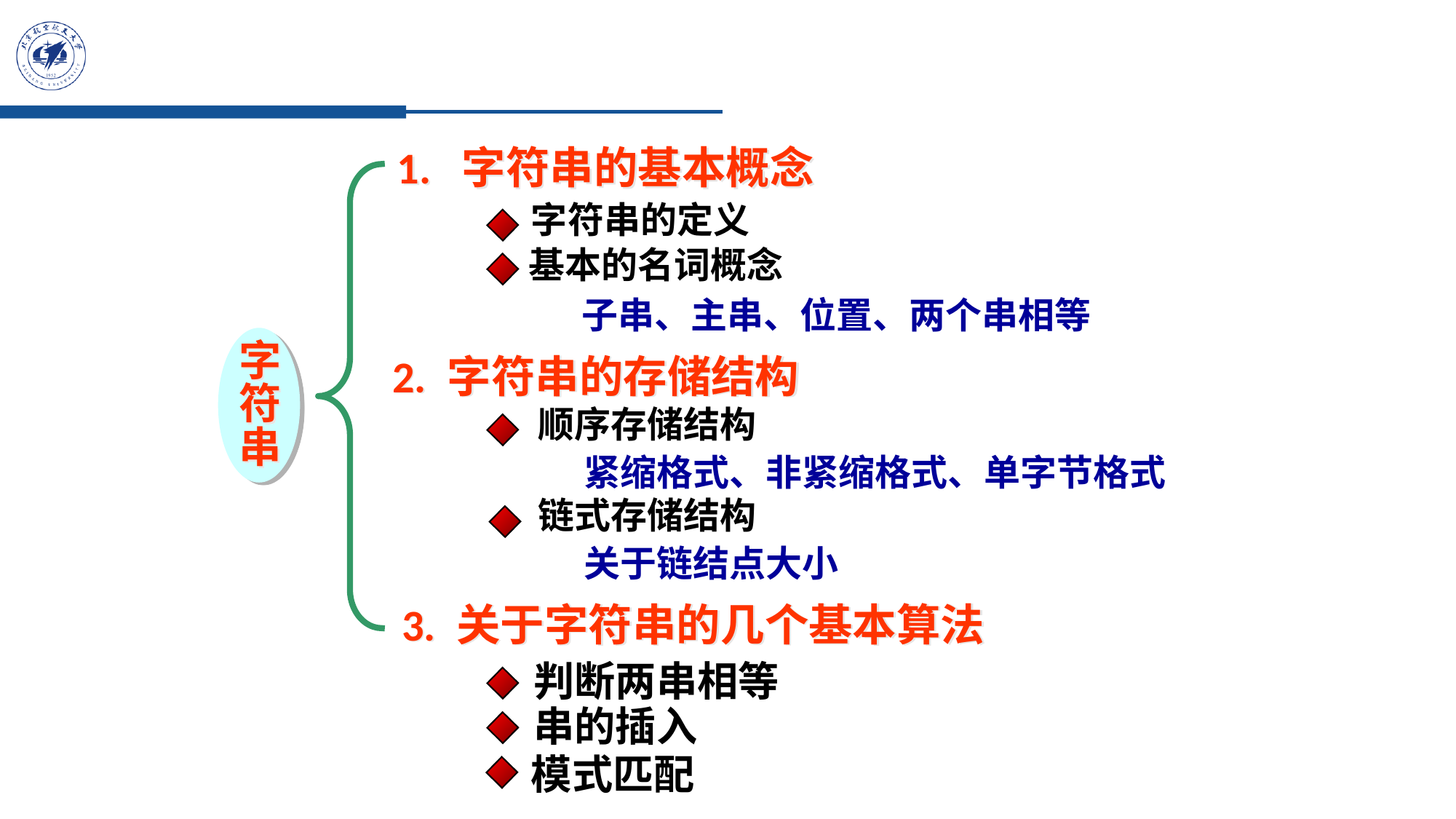

1.  字符串的基本概念

字符串的定义

基本的名词概念

子串、主串、位置、两个串相等

字
符
串
2. 字符串的存储结构
顺序存储结构

紧缩格式、非紧缩格式、单字节格式
链式存储结构

关于链结点大小
3. 关于字符串的几个基本算法
判断两串相等

串的插入

模式匹配